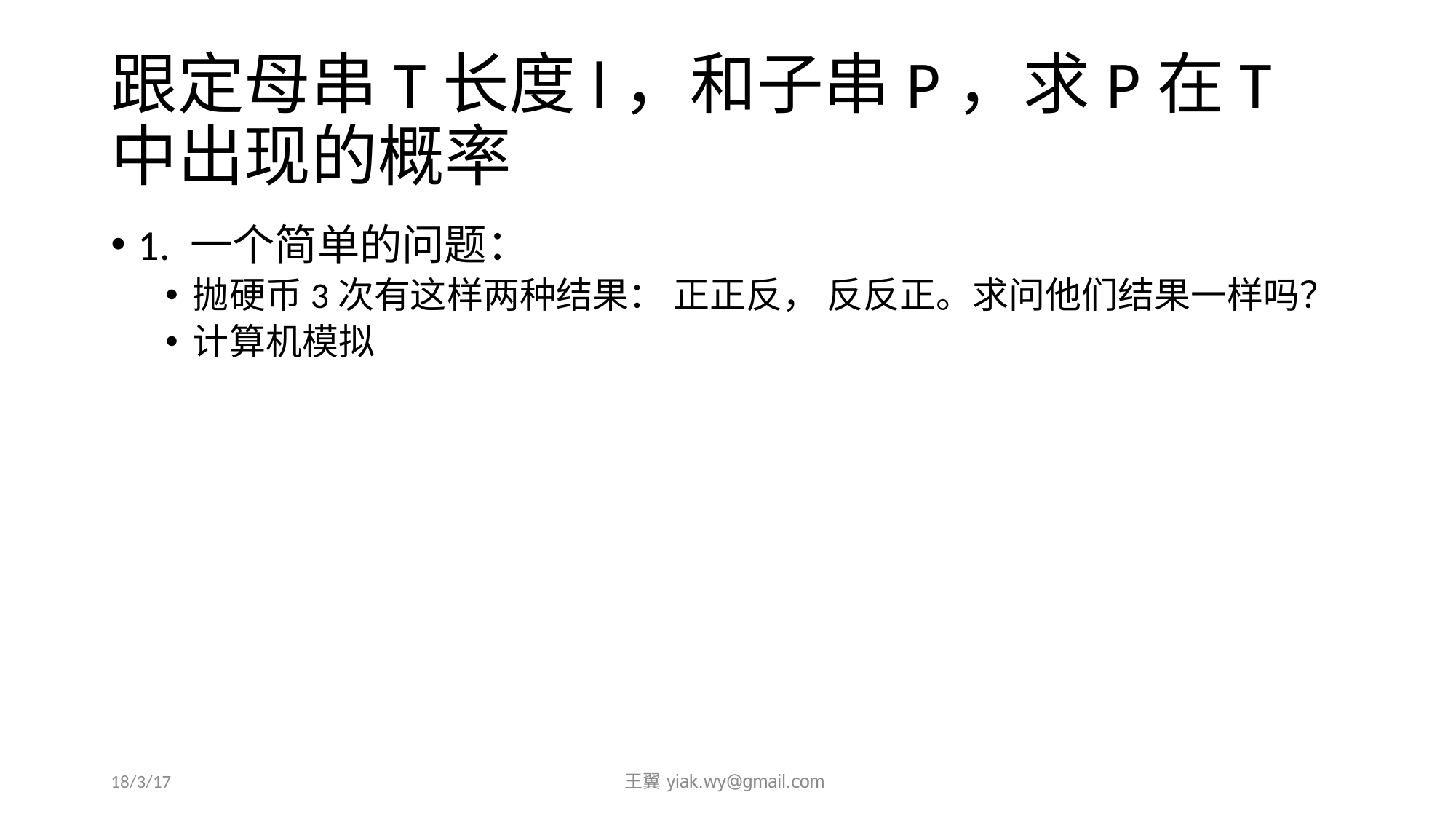

# 跟定母串T长度l，和子串P，求P在T中出现的概率
1. 一个简单的问题：
抛硬币3次有这样两种结果： 正正反， 反反正。求问他们结果一样吗？
计算机模拟
18/3/17
王翼 yiak.wy@gmail.com